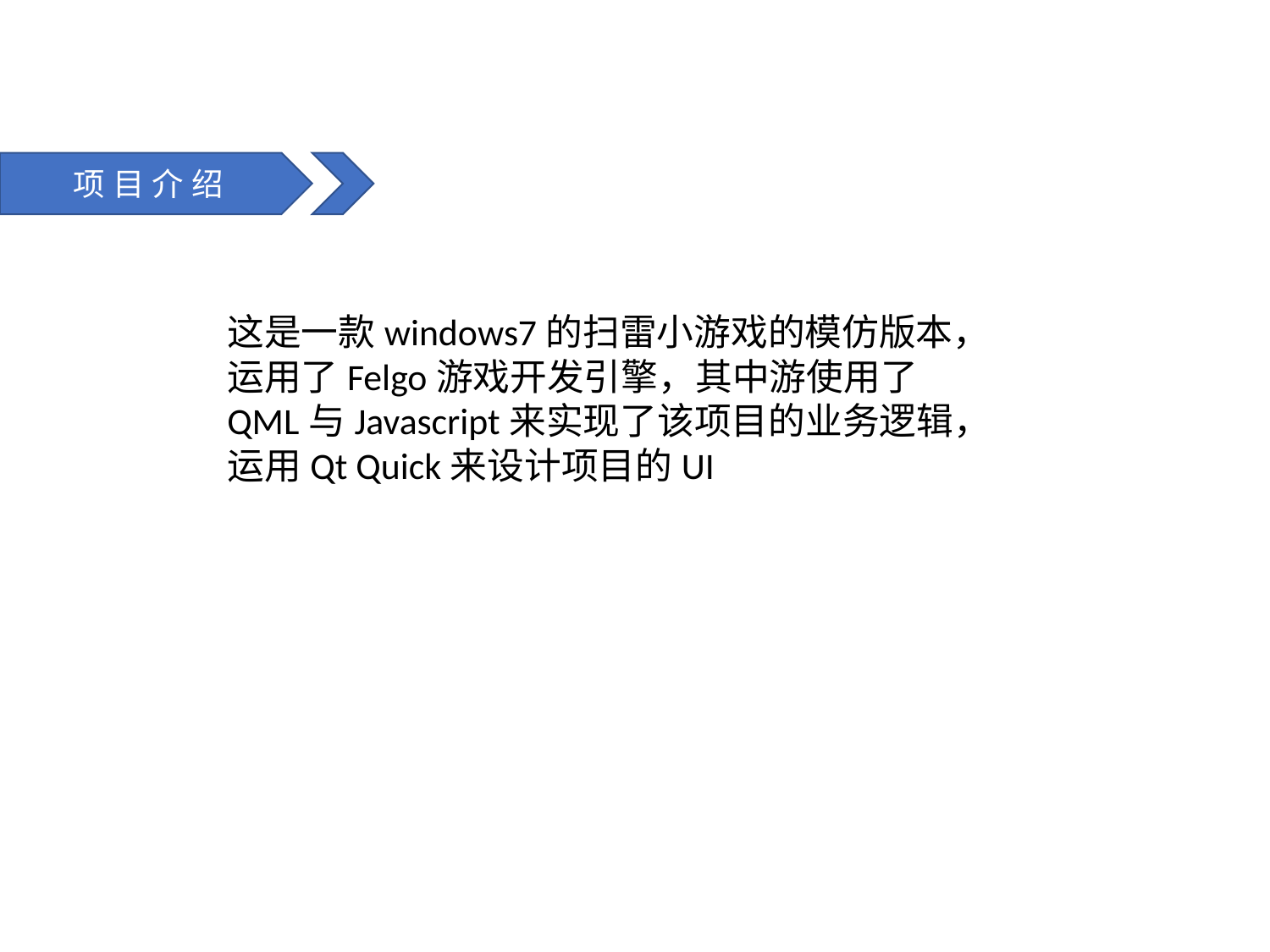

项目介绍

这是一款windows7的扫雷小游戏的模仿版本，运用了Felgo游戏开发引擎，其中游使用了QML与Javascript来实现了该项目的业务逻辑，运用Qt Quick来设计项目的UI